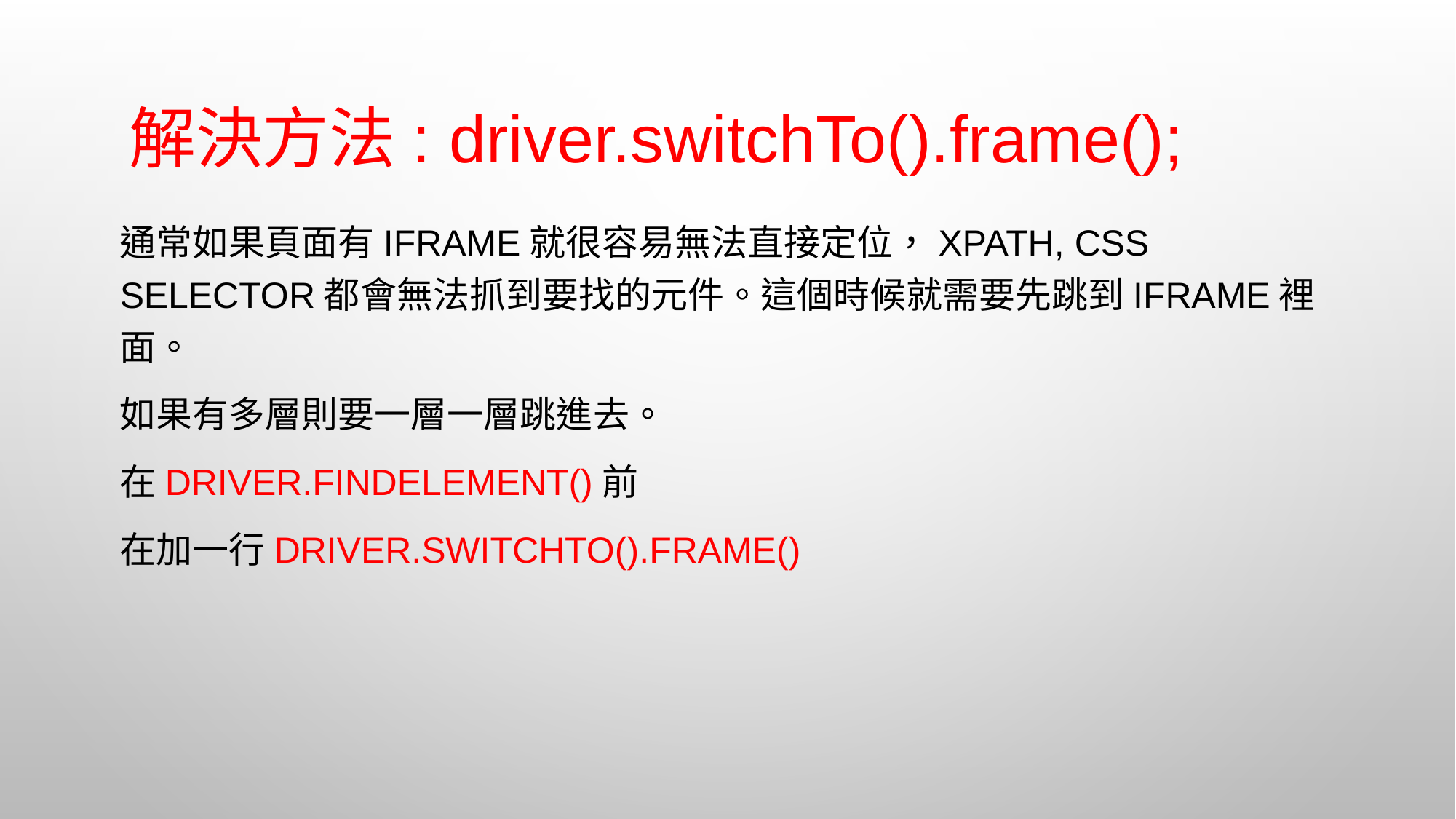

解決方法: driver.switchTo().frame();
通常如果頁面有iframe就很容易無法直接定位，xpath, css selector都會無法抓到要找的元件。這個時候就需要先跳到iframe裡面。
如果有多層則要一層一層跳進去。
在driver.findelement()前
在加一行driver.switchTo().frame()